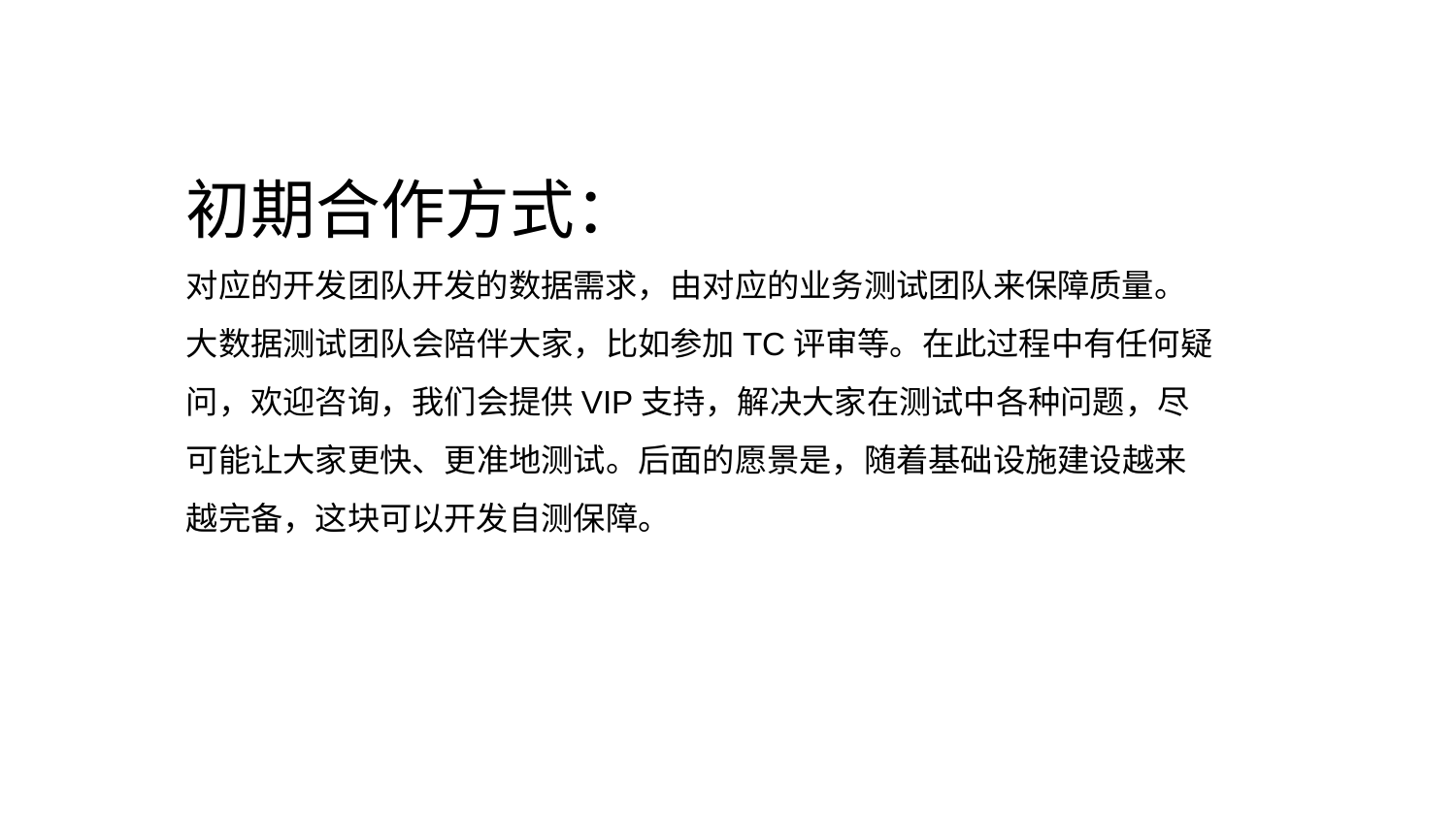

初期合作方式：
对应的开发团队开发的数据需求，由对应的业务测试团队来保障质量。大数据测试团队会陪伴大家，比如参加TC评审等。在此过程中有任何疑问，欢迎咨询，我们会提供VIP支持，解决大家在测试中各种问题，尽可能让大家更快、更准地测试。后面的愿景是，随着基础设施建设越来越完备，这块可以开发自测保障。